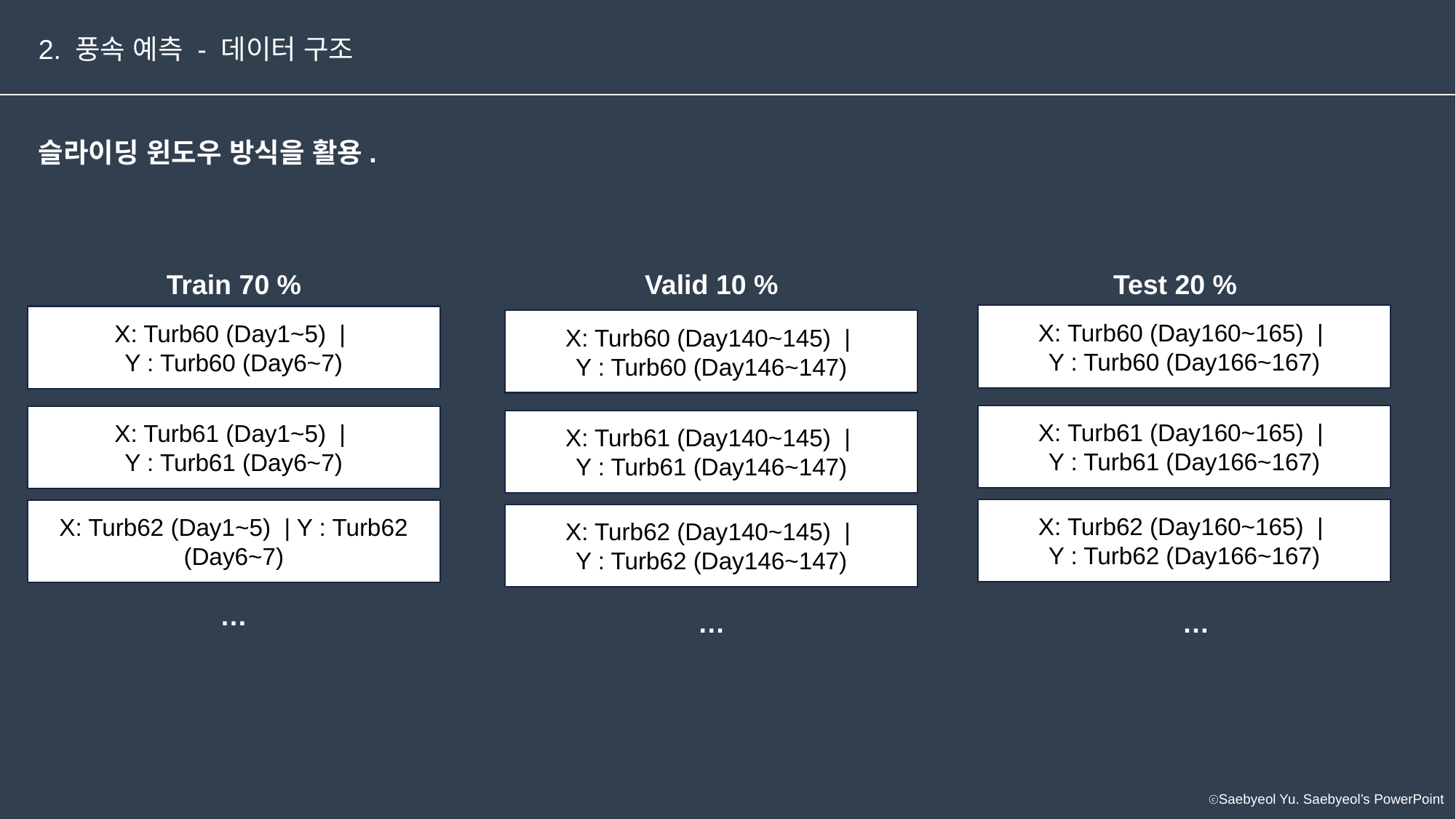

2. 풍속 예측 - 데이터 구조
슬라이딩 윈도우 방식을 활용.
Train 70 %
Valid 10 %
Test 20 %
X: Turb60 (Day160~165)  |
Y : Turb60 (Day166~167)
X: Turb61 (Day160~165)  |
Y : Turb61 (Day166~167)
X: Turb62 (Day160~165)  |
Y : Turb62 (Day166~167)
X: Turb60 (Day1~5)  |
Y : Turb60 (Day6~7)
X: Turb61 (Day1~5)  |
Y : Turb61 (Day6~7)
X: Turb62 (Day1~5)  | Y : Turb62 (Day6~7)
X: Turb60 (Day140~145)  |
Y : Turb60 (Day146~147)
X: Turb61 (Day140~145)  |
Y : Turb61 (Day146~147)
X: Turb62 (Day140~145)  |
Y : Turb62 (Day146~147)
…
…
…